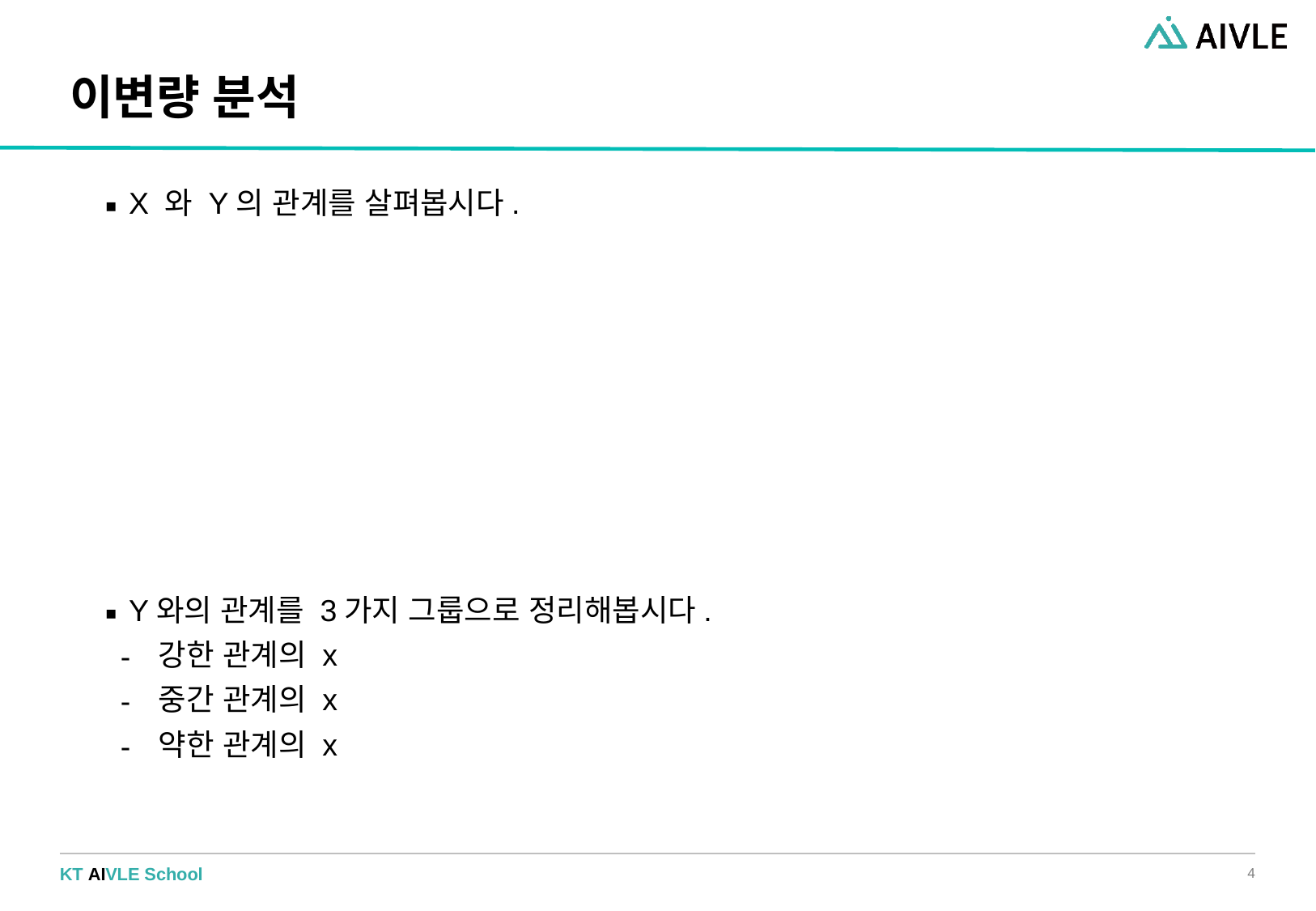

# 이변량 분석
X 와 Y의 관계를 살펴봅시다.

Y와의 관계를 3가지 그룹으로 정리해봅시다.
강한 관계의 x
중간 관계의 x
약한 관계의 x